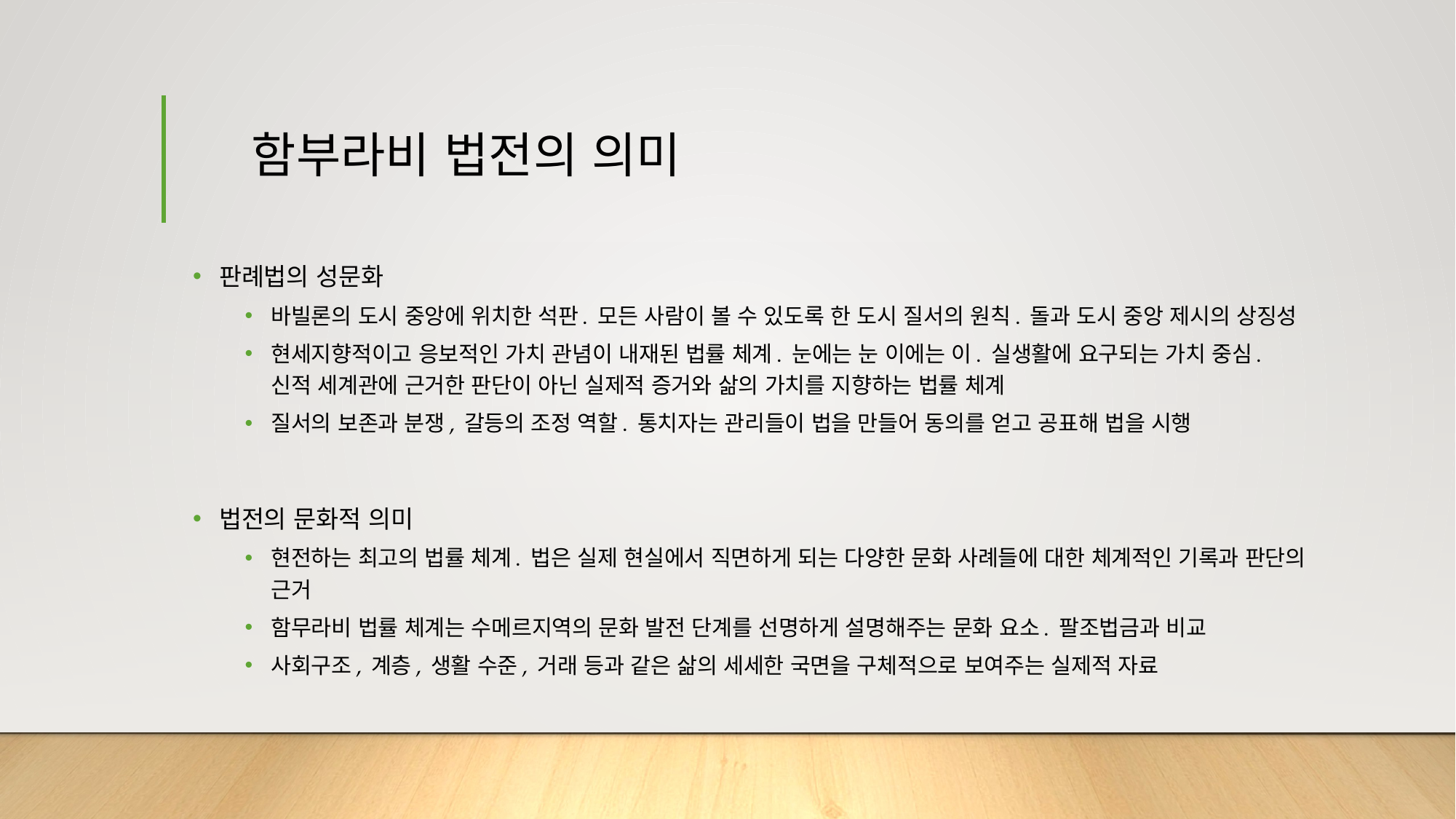

# 함부라비 법전의 의미
판례법의 성문화
바빌론의 도시 중앙에 위치한 석판. 모든 사람이 볼 수 있도록 한 도시 질서의 원칙. 돌과 도시 중앙 제시의 상징성
현세지향적이고 응보적인 가치 관념이 내재된 법률 체계. 눈에는 눈 이에는 이. 실생활에 요구되는 가치 중심. 신적 세계관에 근거한 판단이 아닌 실제적 증거와 삶의 가치를 지향하는 법률 체계
질서의 보존과 분쟁, 갈등의 조정 역할. 통치자는 관리들이 법을 만들어 동의를 얻고 공표해 법을 시행

법전의 문화적 의미
현전하는 최고의 법률 체계. 법은 실제 현실에서 직면하게 되는 다양한 문화 사례들에 대한 체계적인 기록과 판단의 근거
함무라비 법률 체계는 수메르지역의 문화 발전 단계를 선명하게 설명해주는 문화 요소. 팔조법금과 비교
사회구조, 계층, 생활 수준, 거래 등과 같은 삶의 세세한 국면을 구체적으로 보여주는 실제적 자료